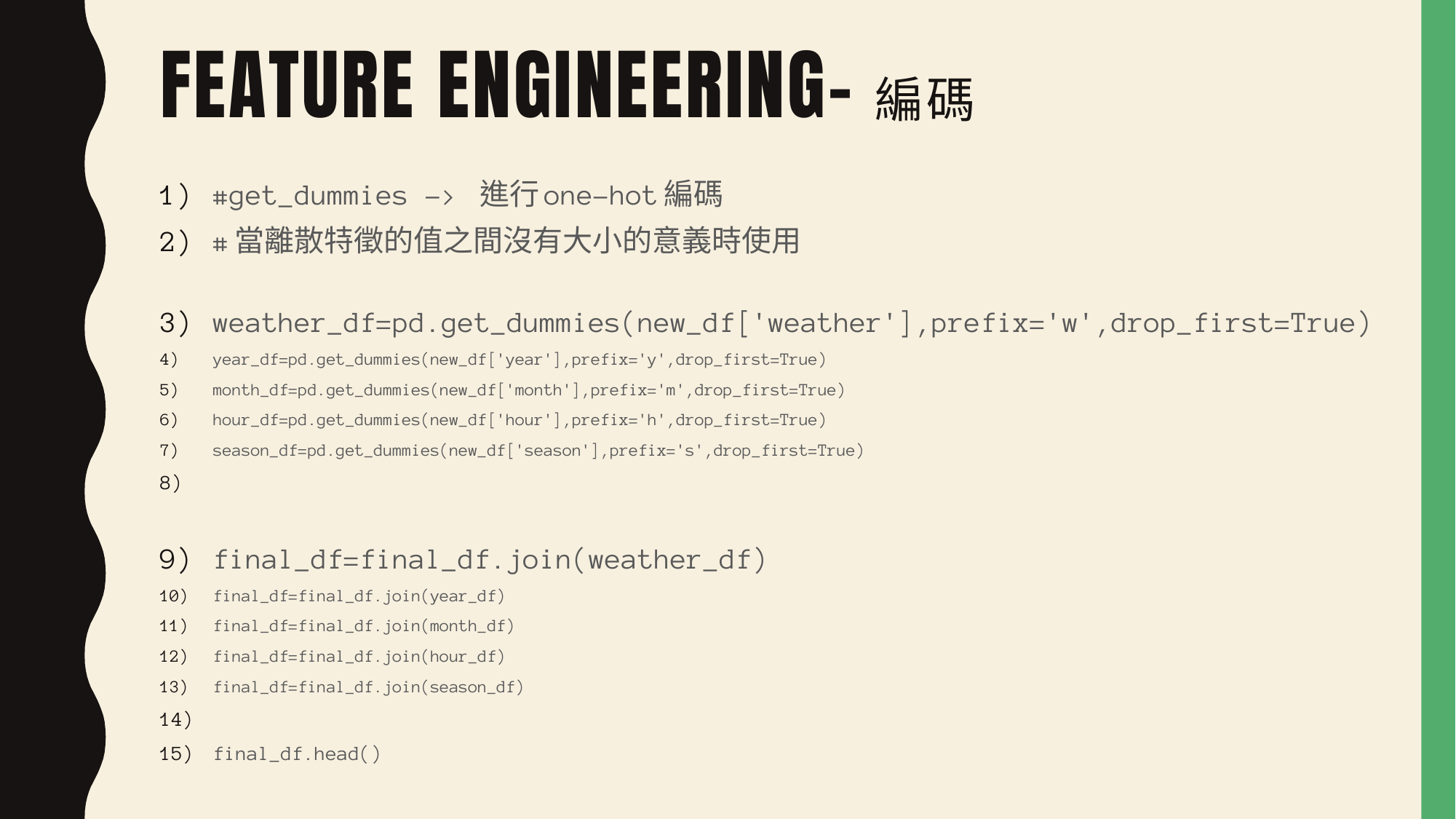

# Feature Engineering-編碼
#get_dummies -> 進行one-hot編碼
#當離散特徵的值之間沒有大小的意義時使用

weather_df=pd.get_dummies(new_df['weather'],prefix='w',drop_first=True)
year_df=pd.get_dummies(new_df['year'],prefix='y',drop_first=True)
month_df=pd.get_dummies(new_df['month'],prefix='m',drop_first=True)
hour_df=pd.get_dummies(new_df['hour'],prefix='h',drop_first=True)
season_df=pd.get_dummies(new_df['season'],prefix='s',drop_first=True)

final_df=final_df.join(weather_df)
final_df=final_df.join(year_df)
final_df=final_df.join(month_df)
final_df=final_df.join(hour_df)
final_df=final_df.join(season_df)

final_df.head()